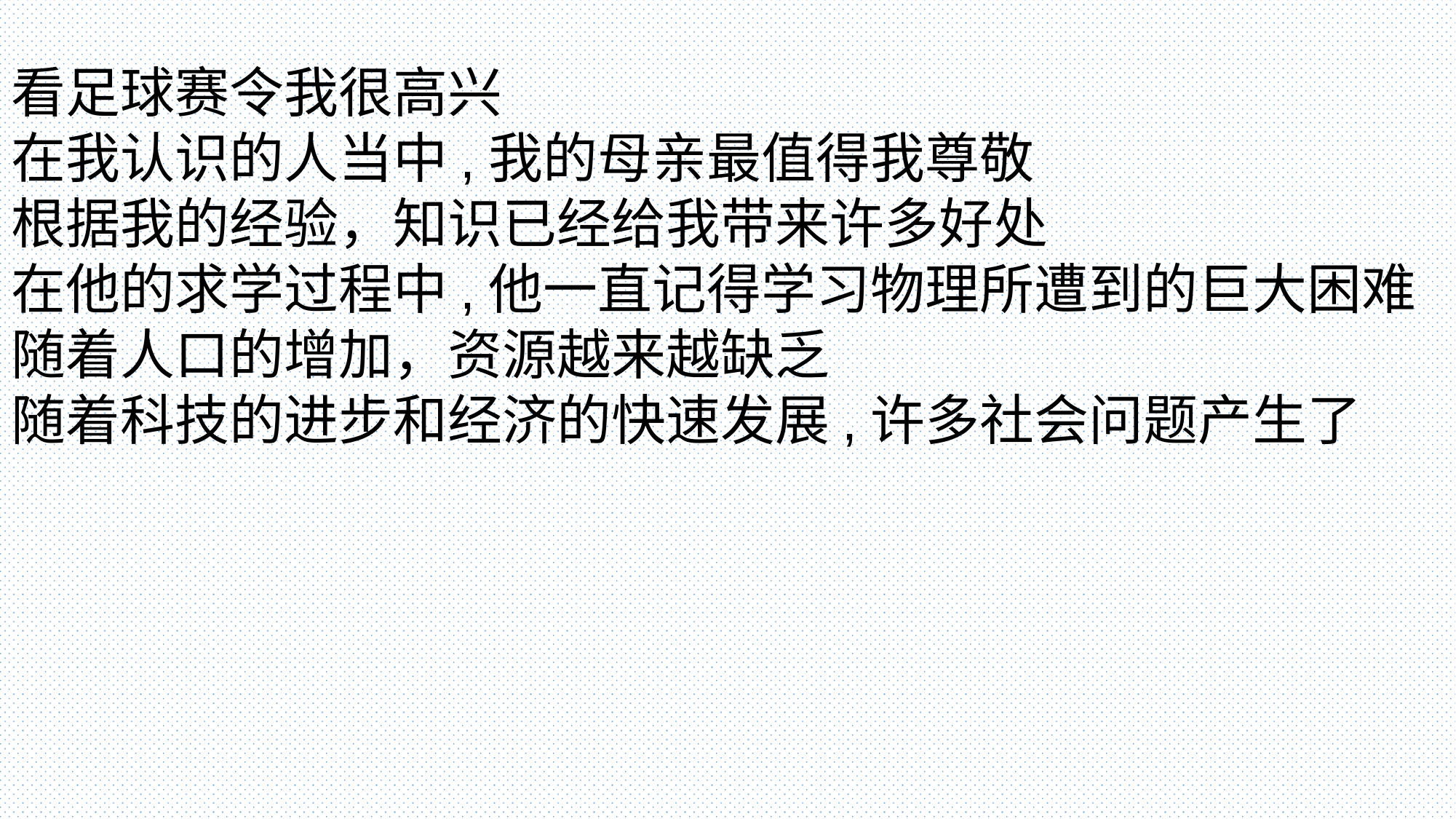

看足球赛令我很高兴
在我认识的人当中,我的母亲最值得我尊敬
根据我的经验，知识已经给我带来许多好处
在他的求学过程中,他一直记得学习物理所遭到的巨大困难
随着人口的增加，资源越来越缺乏
随着科技的进步和经济的快速发展,许多社会问题产生了